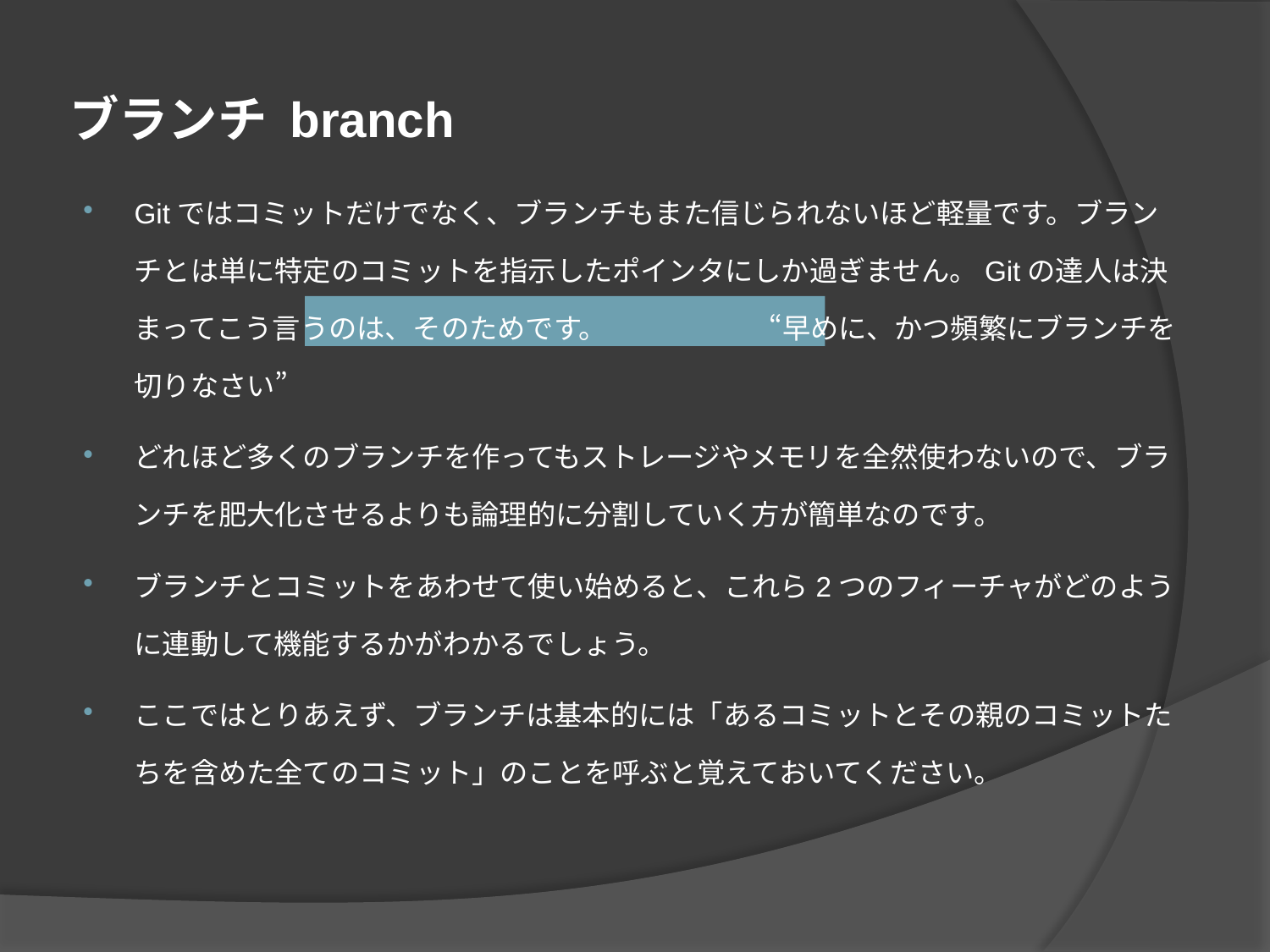

# ブランチ branch
Gitではコミットだけでなく、ブランチもまた信じられないほど軽量です。ブランチとは単に特定のコミットを指示したポインタにしか過ぎません。Gitの達人は決まってこう言うのは、そのためです。		“早めに、かつ頻繁にブランチを切りなさい”
どれほど多くのブランチを作ってもストレージやメモリを全然使わないので、ブランチを肥大化させるよりも論理的に分割していく方が簡単なのです。
ブランチとコミットをあわせて使い始めると、これら2つのフィーチャがどのように連動して機能するかがわかるでしょう。
ここではとりあえず、ブランチは基本的には「あるコミットとその親のコミットたちを含めた全てのコミット」のことを呼ぶと覚えておいてください。